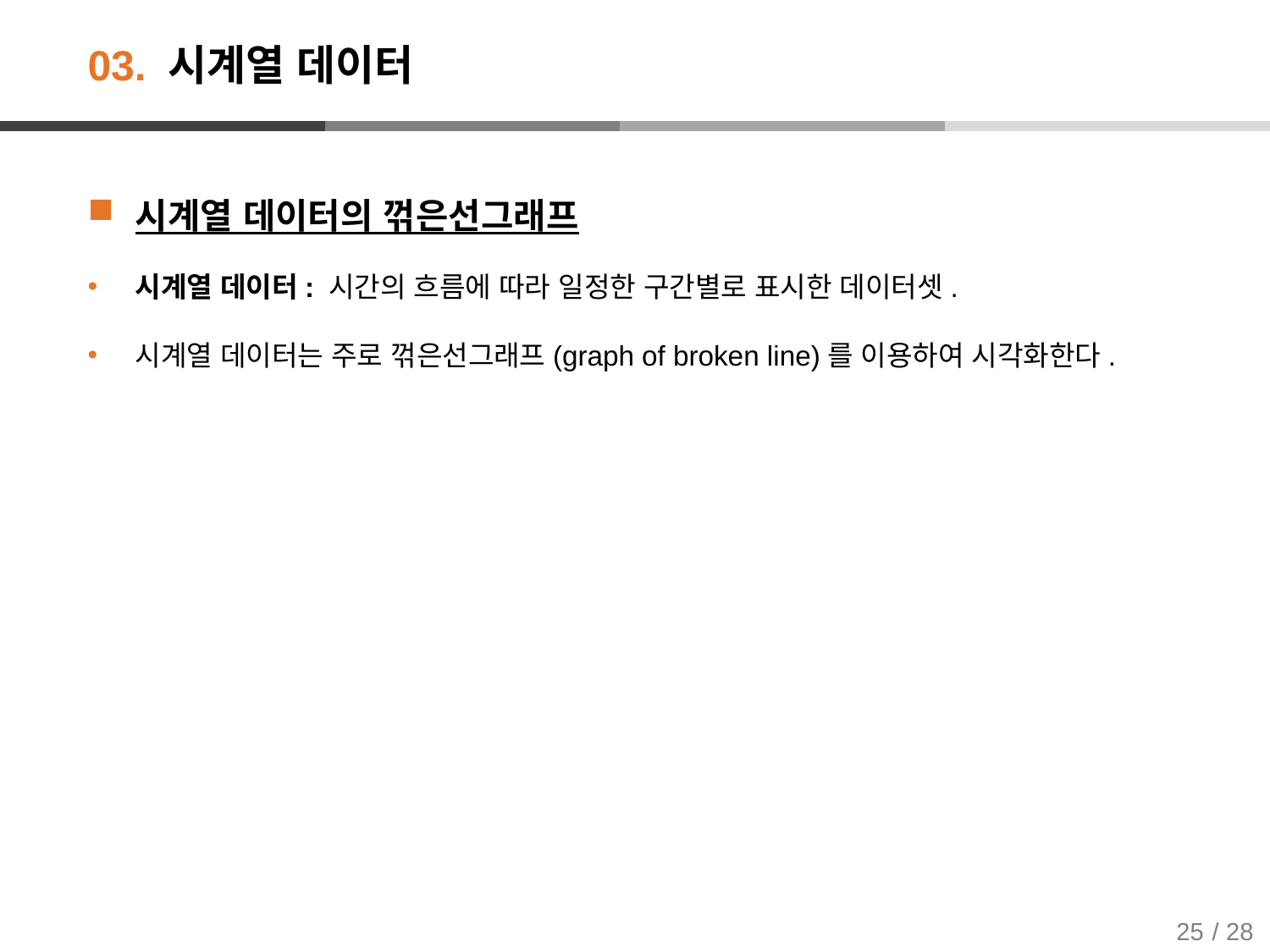

# 03. 시계열 데이터
시계열 데이터의 꺾은선그래프
시계열 데이터: 시간의 흐름에 따라 일정한 구간별로 표시한 데이터셋.
시계열 데이터는 주로 꺾은선그래프(graph of broken line)를 이용하여 시각화한다.